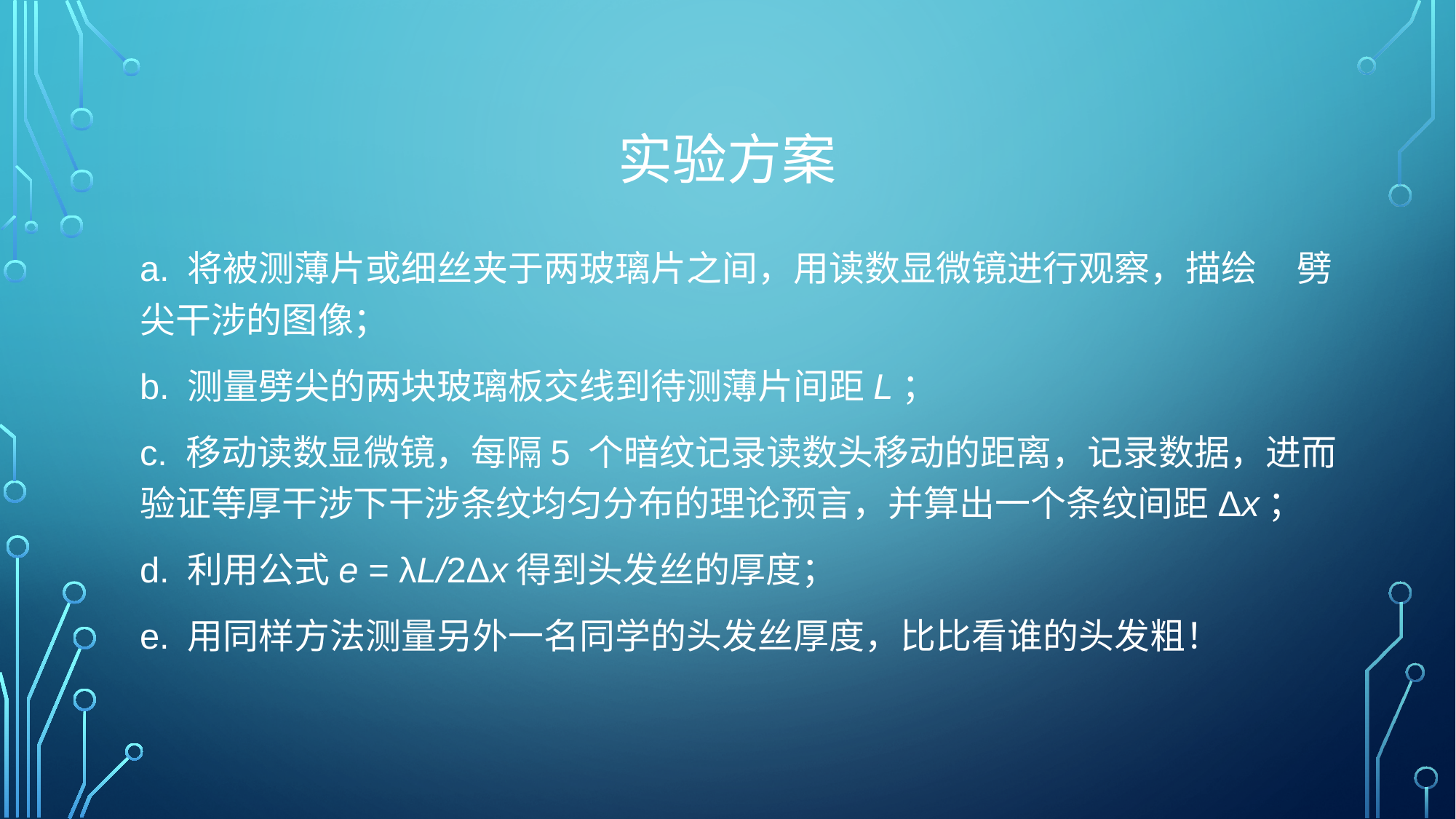

# 实验方案
a. 将被测薄片或细丝夹于两玻璃片之间，用读数显微镜进行观察，描绘     劈尖干涉的图像；
b. 测量劈尖的两块玻璃板交线到待测薄片间距L；
c. 移动读数显微镜，每隔5 个暗纹记录读数头移动的距离，记录数据，进而验证等厚干涉下干涉条纹均匀分布的理论预言，并算出一个条纹间距Δx；
d. 利用公式e = λL/2Δx得到头发丝的厚度；
e. 用同样方法测量另外一名同学的头发丝厚度，比比看谁的头发粗！